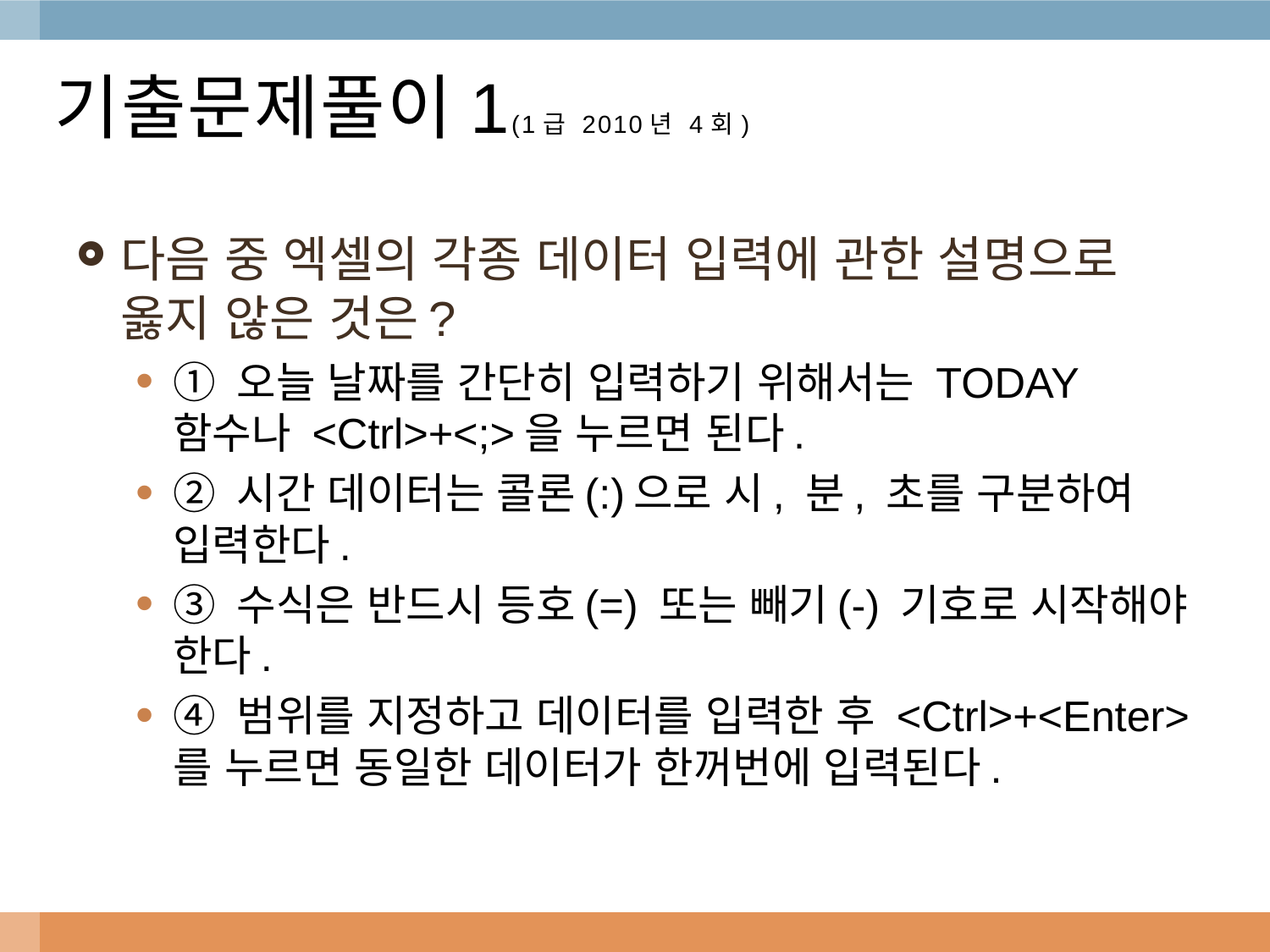

# 기출문제풀이1(1급 2010년 4회)
다음 중 엑셀의 각종 데이터 입력에 관한 설명으로 옳지 않은 것은?
① 오늘 날짜를 간단히 입력하기 위해서는 TODAY함수나 <Ctrl>+<;>을 누르면 된다.
② 시간 데이터는 콜론(:)으로 시, 분, 초를 구분하여 입력한다.
③ 수식은 반드시 등호(=) 또는 빼기(-) 기호로 시작해야 한다.
④ 범위를 지정하고 데이터를 입력한 후 <Ctrl>+<Enter>를 누르면 동일한 데이터가 한꺼번에 입력된다.